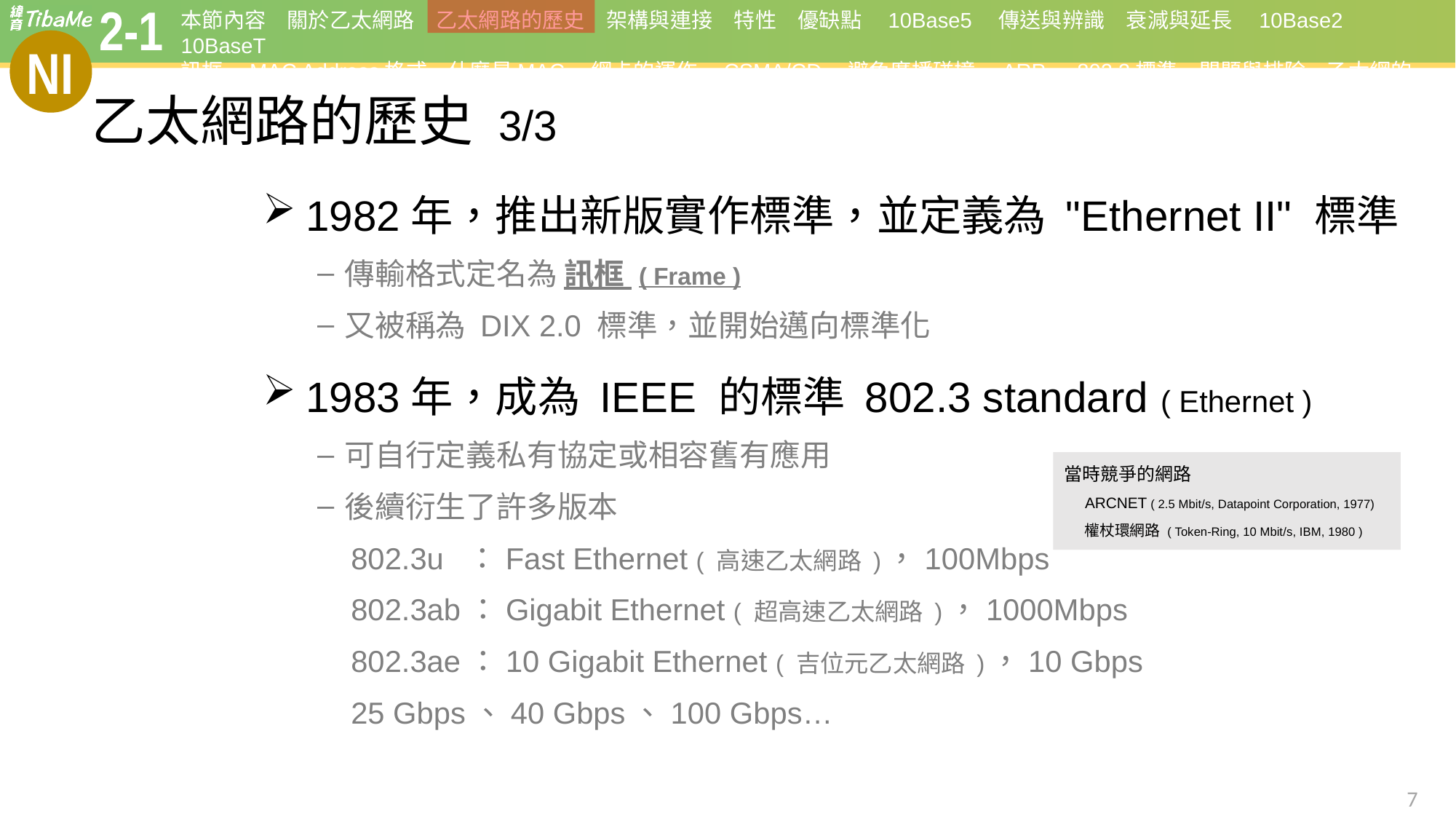

# 乙太網路的歷史 3/3
1982年，推出新版實作標準，並定義為 "Ethernet II" 標準
傳輸格式定名為 訊框 ( Frame )
又被稱為 DIX 2.0 標準，並開始邁向標準化
1983年，成為 IEEE 的標準 802.3 standard ( Ethernet )
可自行定義私有協定或相容舊有應用
後續衍生了許多版本
    802.3u  ：Fast Ethernet ( 高速乙太網路 )，100Mbps
    802.3ab：Gigabit Ethernet ( 超高速乙太網路 )，1000Mbps
    802.3ae：10 Gigabit Ethernet ( 吉位元乙太網路 )，10 Gbps
    25 Gbps、40 Gbps、100 Gbps…
當時競爭的網路
     ARCNET ( 2.5 Mbit/s, Datapoint Corporation, 1977)
     權杖環網路 ( Token-Ring, 10 Mbit/s, IBM, 1980 )